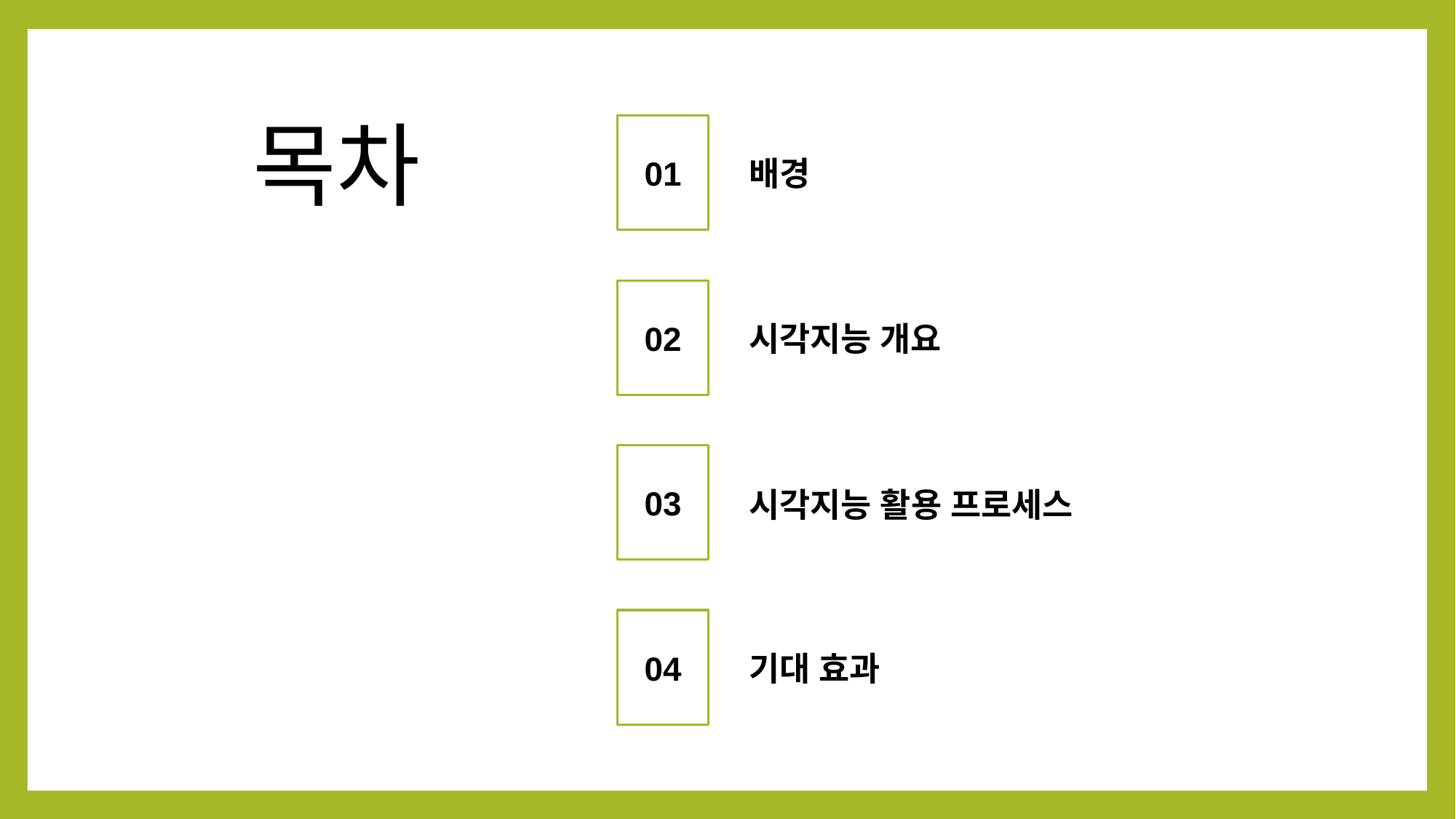

목차
01
배경
02
시각지능 개요
03
시각지능 활용 프로세스
04
기대 효과